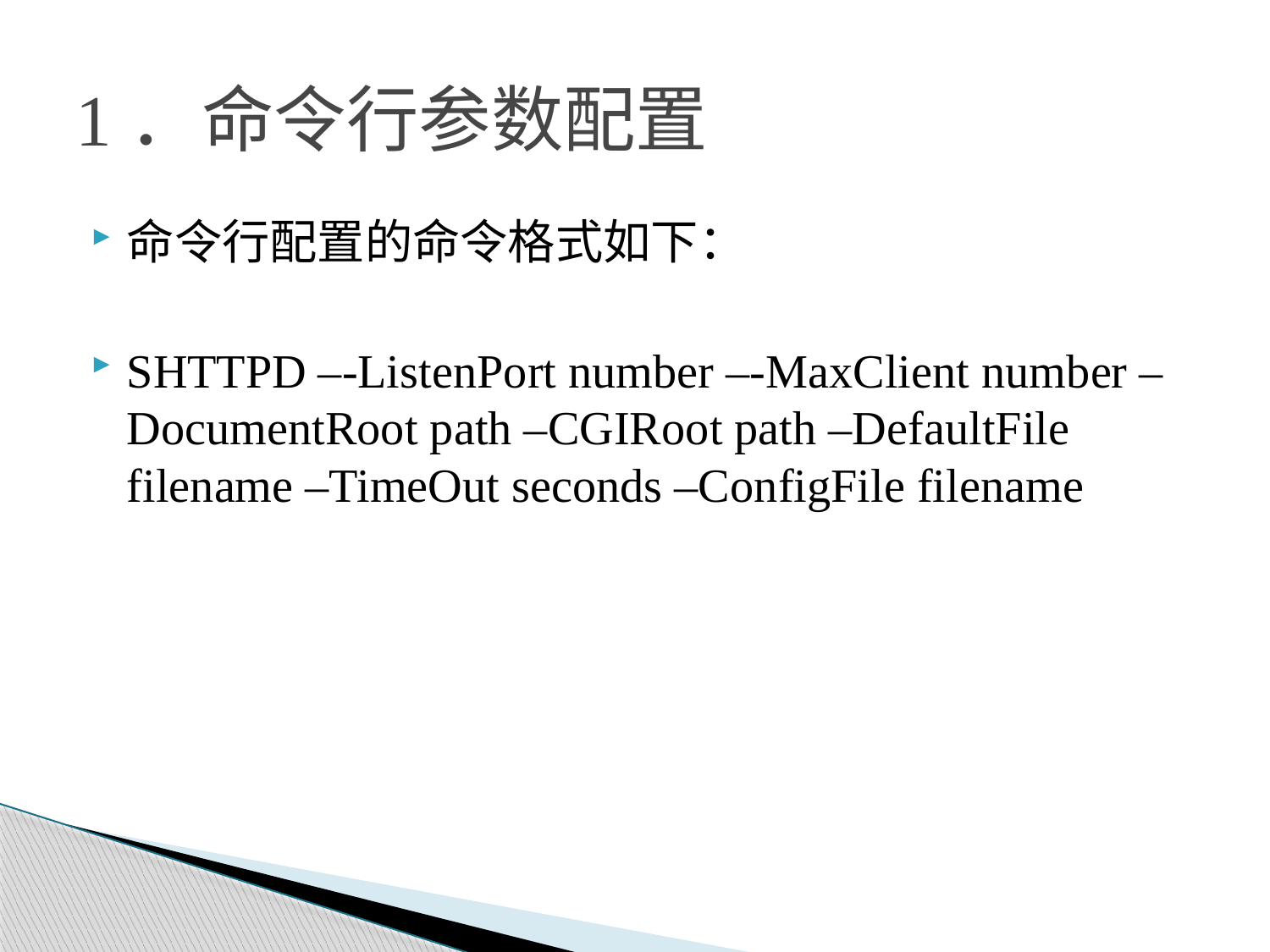

# 1．命令行参数配置
命令行配置的命令格式如下：

SHTTPD –-ListenPort number –-MaxClient number –DocumentRoot path –CGIRoot path –DefaultFile filename –TimeOut seconds –ConfigFile filename